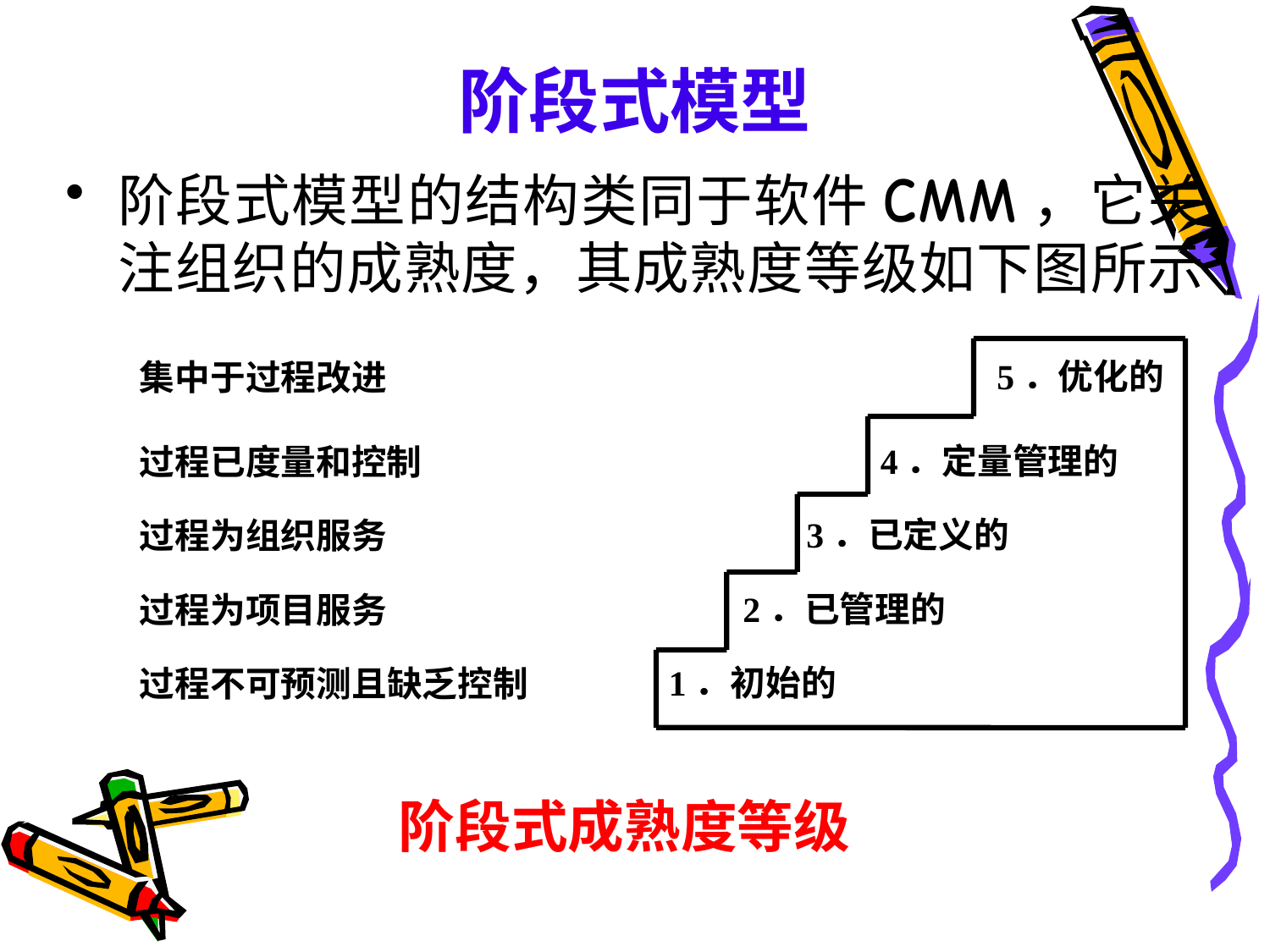

# 阶段式模型
阶段式模型的结构类同于软件CMM，它关注组织的成熟度，其成熟度等级如下图所示

5．优化的
4．定量管理的
3．已定义的
2．已管理的
1．初始的
集中于过程改进
过程已度量和控制
过程为组织服务
过程为项目服务
过程不可预测且缺乏控制
阶段式成熟度等级